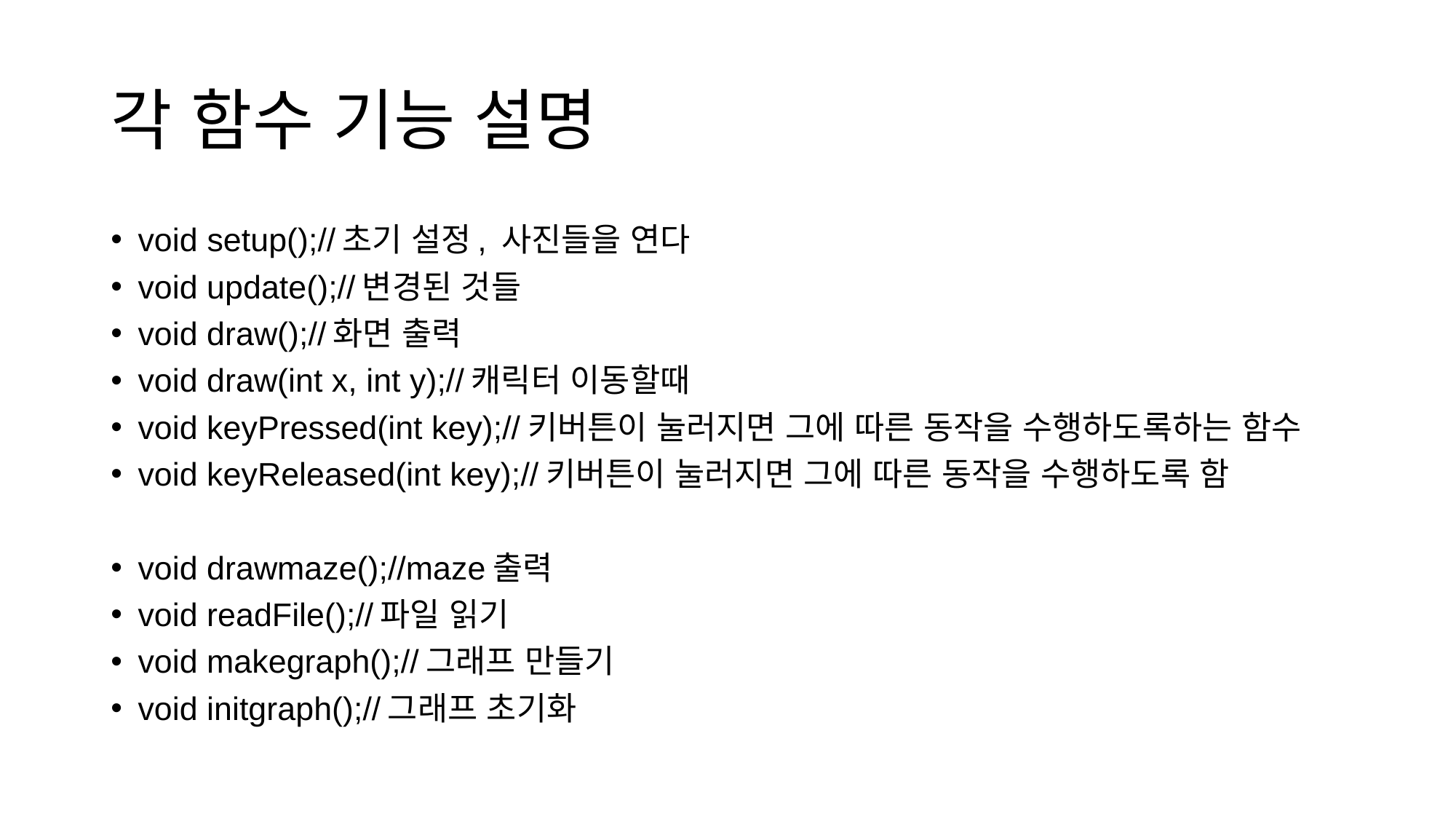

# 각 함수 기능 설명
void setup();//초기 설정, 사진들을 연다
void update();//변경된 것들
void draw();//화면 출력
void draw(int x, int y);//캐릭터 이동할때
void keyPressed(int key);//키버튼이 눌러지면 그에 따른 동작을 수행하도록하는 함수
void keyReleased(int key);//키버튼이 눌러지면 그에 따른 동작을 수행하도록 함

void drawmaze();//maze출력
void readFile();//파일 읽기
void makegraph();//그래프 만들기
void initgraph();//그래프 초기화